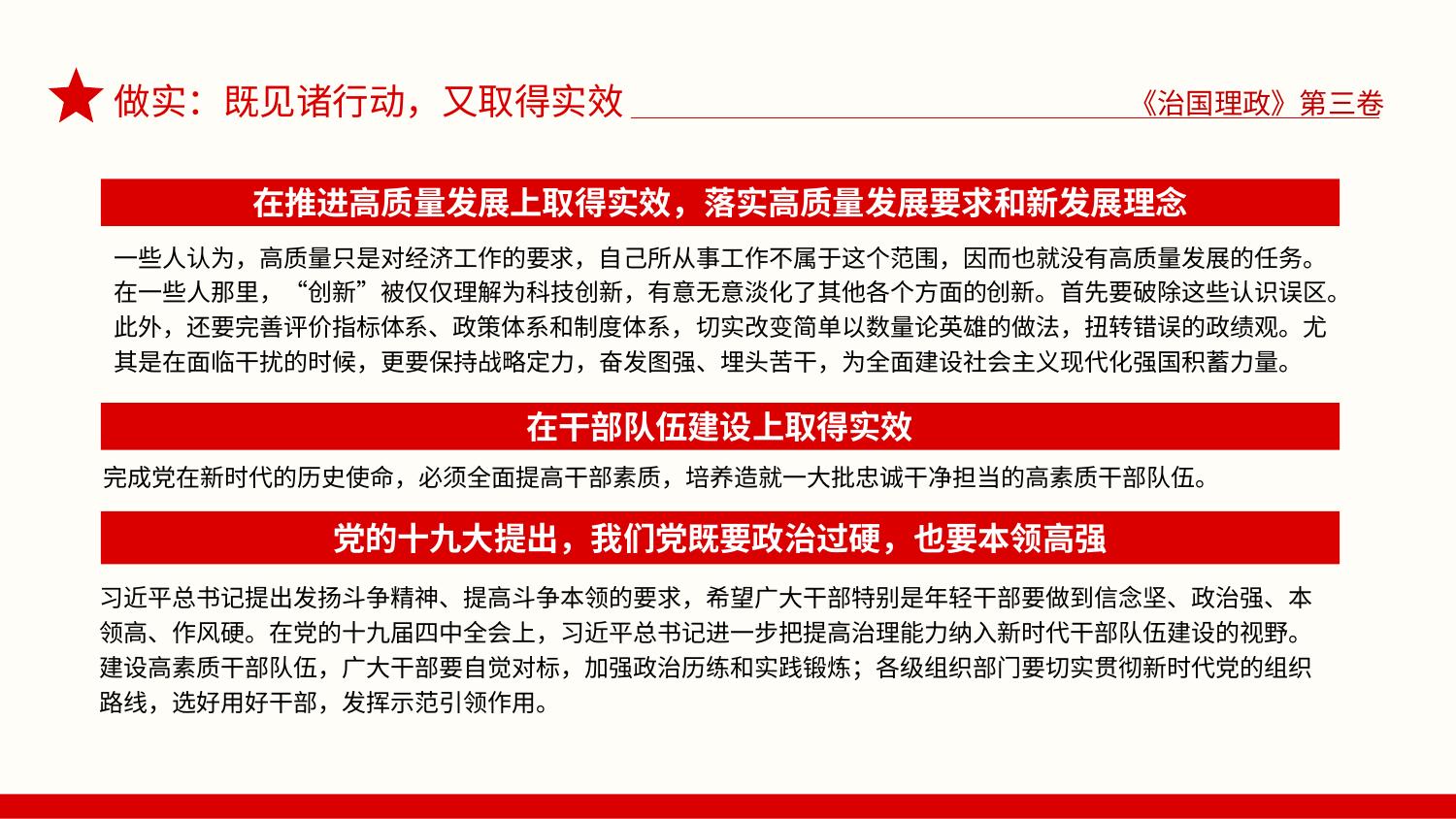

在推进高质量发展上取得实效，落实高质量发展要求和新发展理念
一些人认为，高质量只是对经济工作的要求，自己所从事工作不属于这个范围，因而也就没有高质量发展的任务。在一些人那里，“创新”被仅仅理解为科技创新，有意无意淡化了其他各个方面的创新。首先要破除这些认识误区。此外，还要完善评价指标体系、政策体系和制度体系，切实改变简单以数量论英雄的做法，扭转错误的政绩观。尤其是在面临干扰的时候，更要保持战略定力，奋发图强、埋头苦干，为全面建设社会主义现代化强国积蓄力量。

在干部队伍建设上取得实效
完成党在新时代的历史使命，必须全面提高干部素质，培养造就一大批忠诚干净担当的高素质干部队伍。
党的十九大提出，我们党既要政治过硬，也要本领高强
习近平总书记提出发扬斗争精神、提高斗争本领的要求，希望广大干部特别是年轻干部要做到信念坚、政治强、本领高、作风硬。在党的十九届四中全会上，习近平总书记进一步把提高治理能力纳入新时代干部队伍建设的视野。建设高素质干部队伍，广大干部要自觉对标，加强政治历练和实践锻炼；各级组织部门要切实贯彻新时代党的组织路线，选好用好干部，发挥示范引领作用。